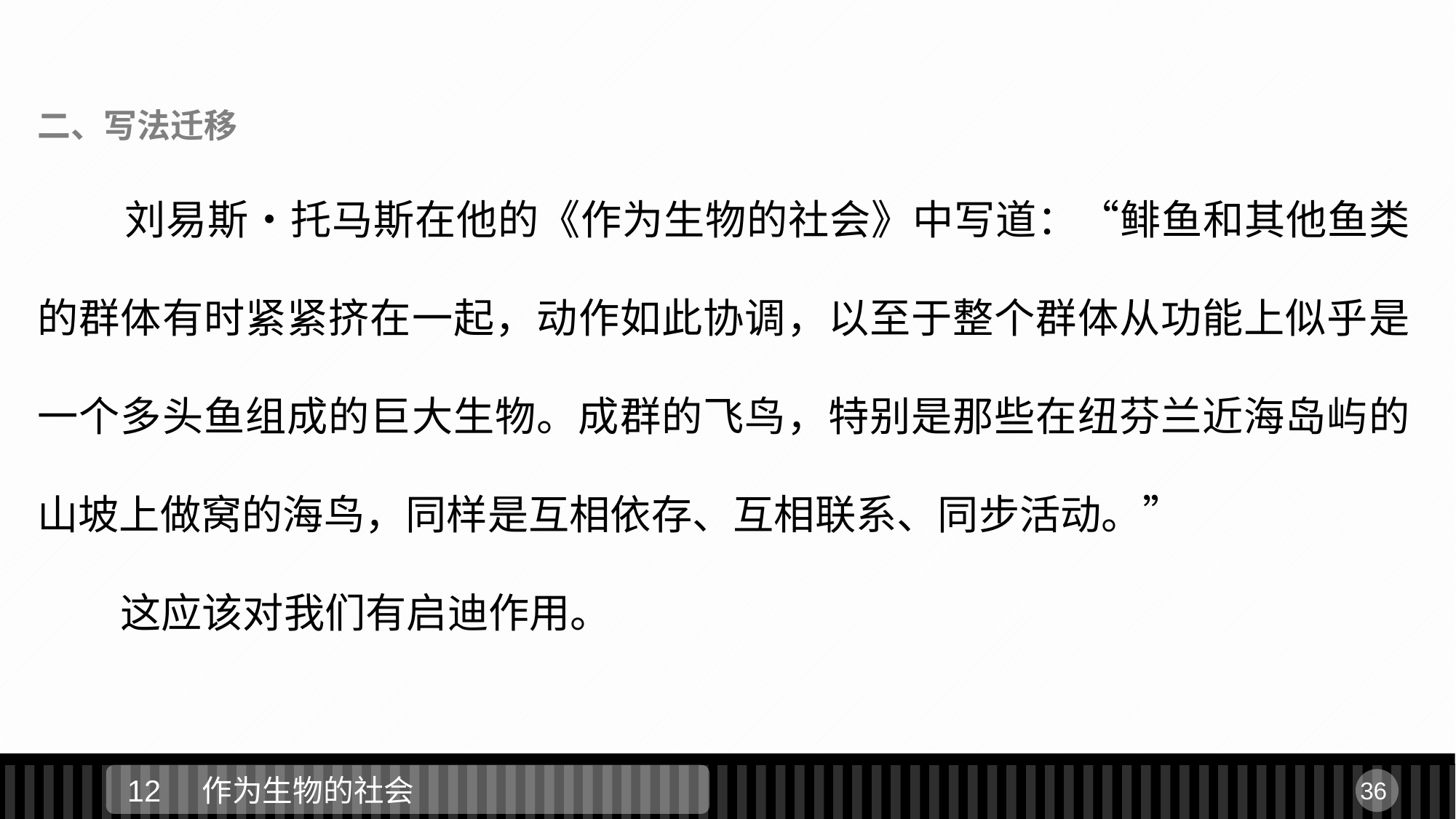

二、写法迁移
        刘易斯•托马斯在他的《作为生物的社会》中写道：“鲱鱼和其他鱼类的群体有时紧紧挤在一起，动作如此协调，以至于整个群体从功能上似乎是一个多头鱼组成的巨大生物。成群的飞鸟，特别是那些在纽芬兰近海岛屿的山坡上做窝的海鸟，同样是互相依存、互相联系、同步活动。”
        这应该对我们有启迪作用。